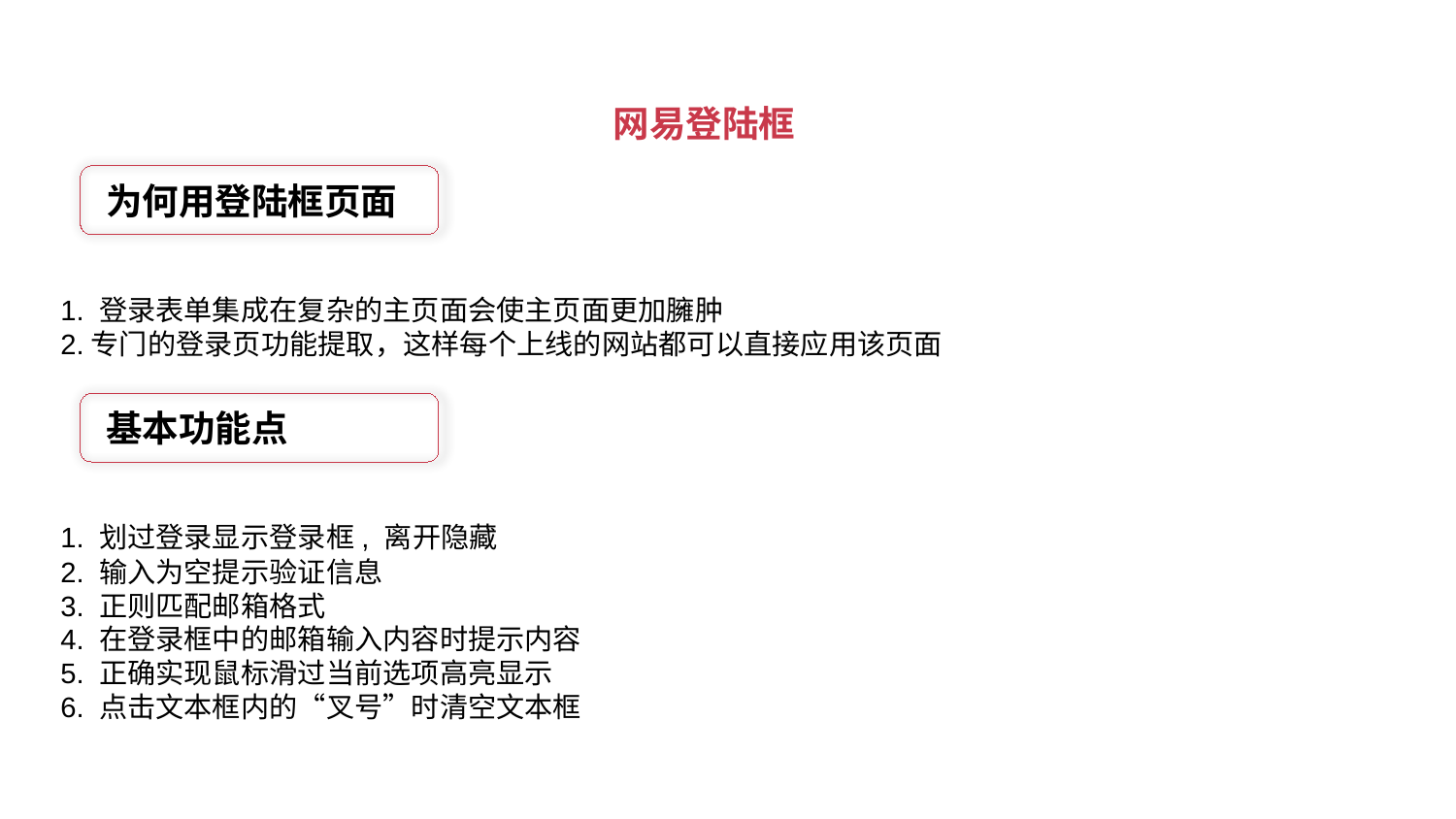

网易登陆框

为何用登陆框页面
1. 登录表单集成在复杂的主页面会使主页面更加臃肿
2.专门的登录页功能提取，这样每个上线的网站都可以直接应用该页面

基本功能点
1. 划过登录显示登录框, 离开隐藏
2. 输入为空提示验证信息
3. 正则匹配邮箱格式
4. 在登录框中的邮箱输入内容时提示内容
5. 正确实现鼠标滑过当前选项高亮显示
6. 点击文本框内的“叉号”时清空文本框